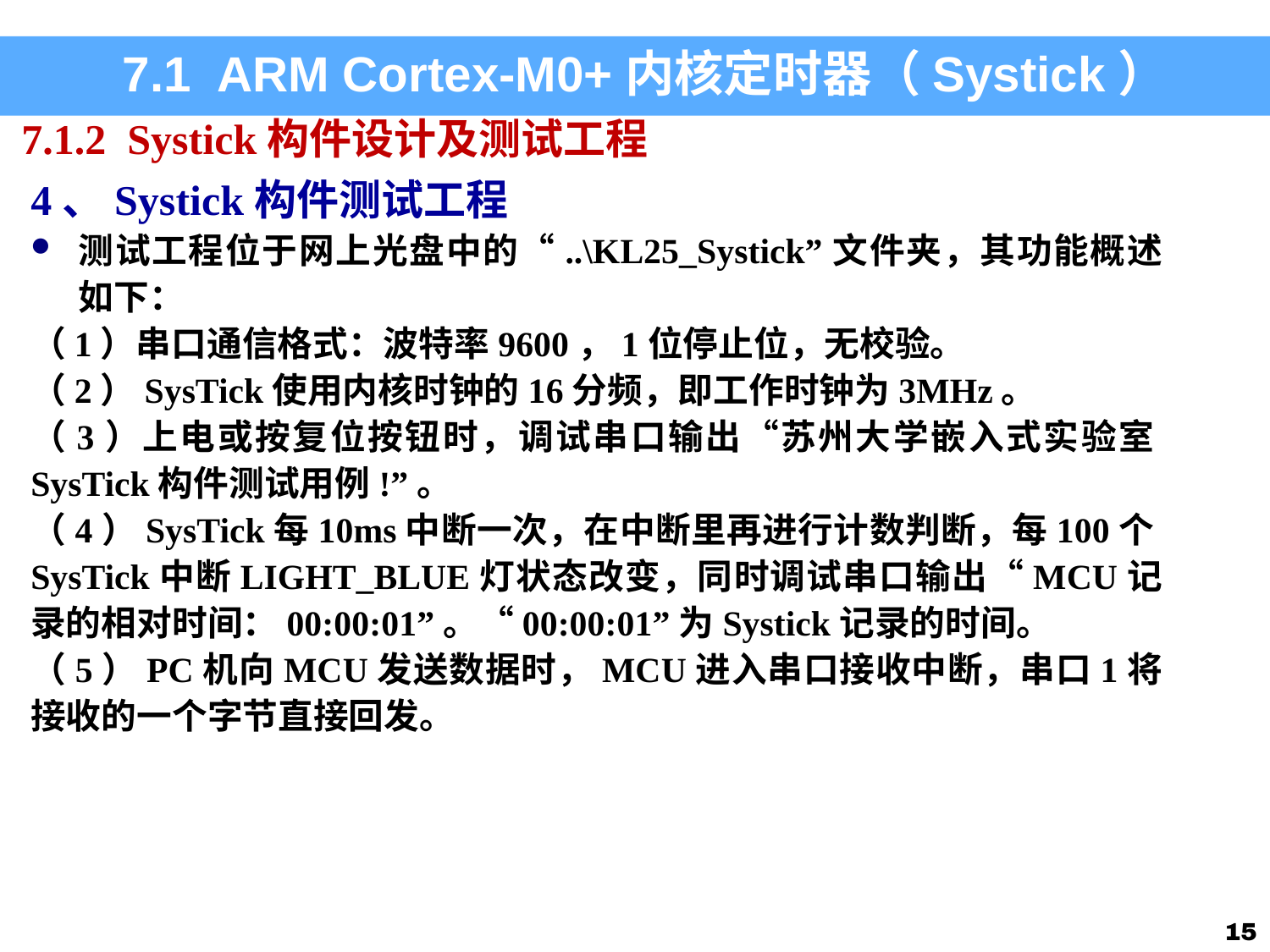

7.1  ARM Cortex-M0+内核定时器（Systick）
7.1.2  Systick构件设计及测试工程
4、Systick构件测试工程
测试工程位于网上光盘中的“..\KL25_Systick”文件夹，其功能概述如下：
（1）串口通信格式：波特率9600，1位停止位，无校验。
（2）SysTick使用内核时钟的16分频，即工作时钟为3MHz。
（3）上电或按复位按钮时，调试串口输出“苏州大学嵌入式实验室SysTick构件测试用例!”。
（4）SysTick每10ms中断一次，在中断里再进行计数判断，每100个SysTick中断LIGHT_BLUE灯状态改变，同时调试串口输出“MCU记录的相对时间：00:00:01”。“00:00:01”为Systick记录的时间。
（5）PC机向MCU发送数据时，MCU进入串口接收中断，串口1将接收的一个字节直接回发。
15